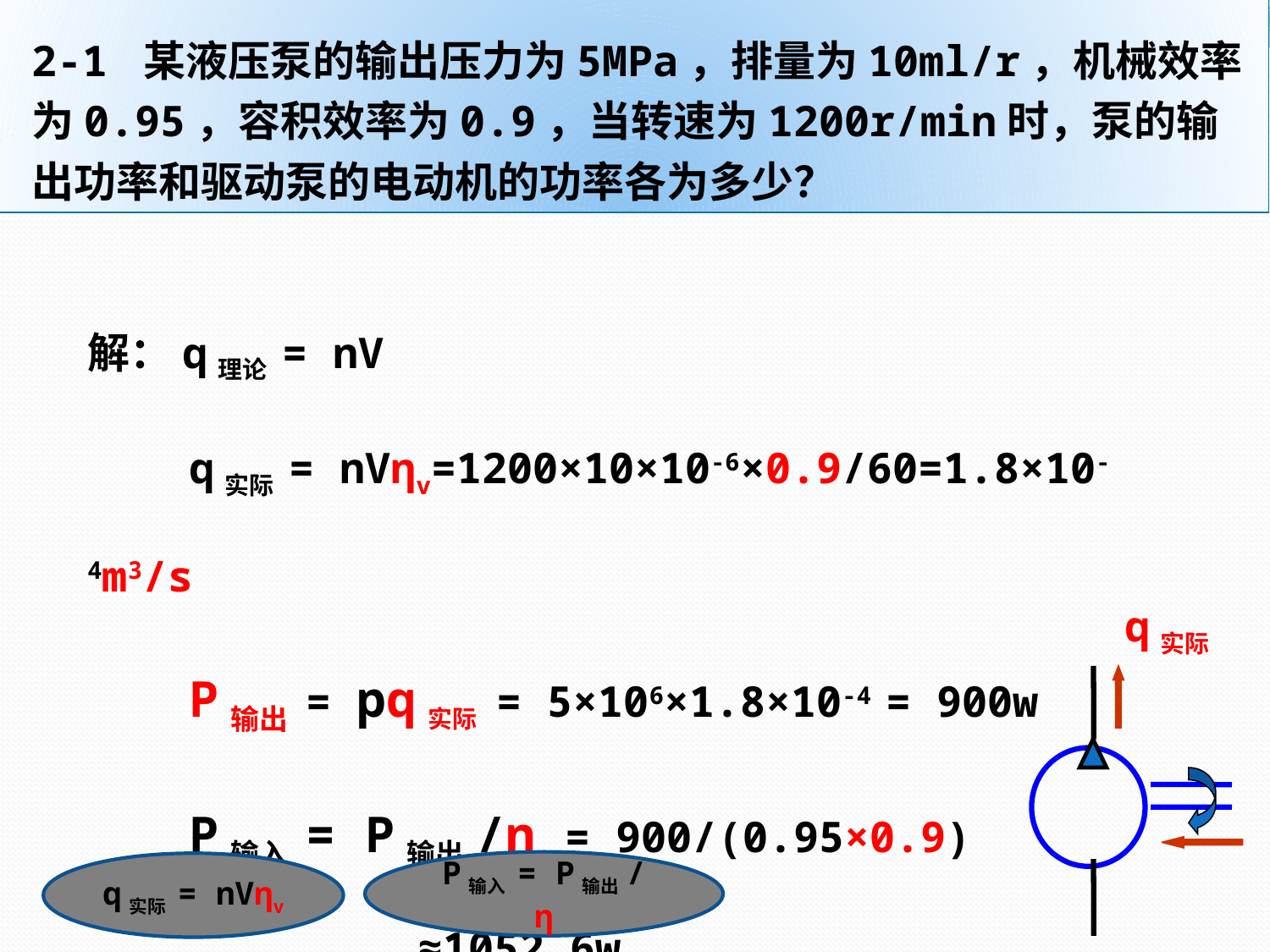

2-1 某液压泵的输出压力为5MPa，排量为10ml/r，机械效率为0.95，容积效率为0.9，当转速为1200r/min时，泵的输出功率和驱动泵的电动机的功率各为多少？
解：q理论 = nV
    q实际 = nVηv=1200×10×10-6×0.9/60=1.8×10-4m3/s
    P输出 = pq实际 = 5×106×1.8×10-4 = 900w
    P输入 = P输出/η = 900/(0.95×0.9)
             ≈1052.6w
q实际

P输入 = P输出/ η
q实际 = nVηv